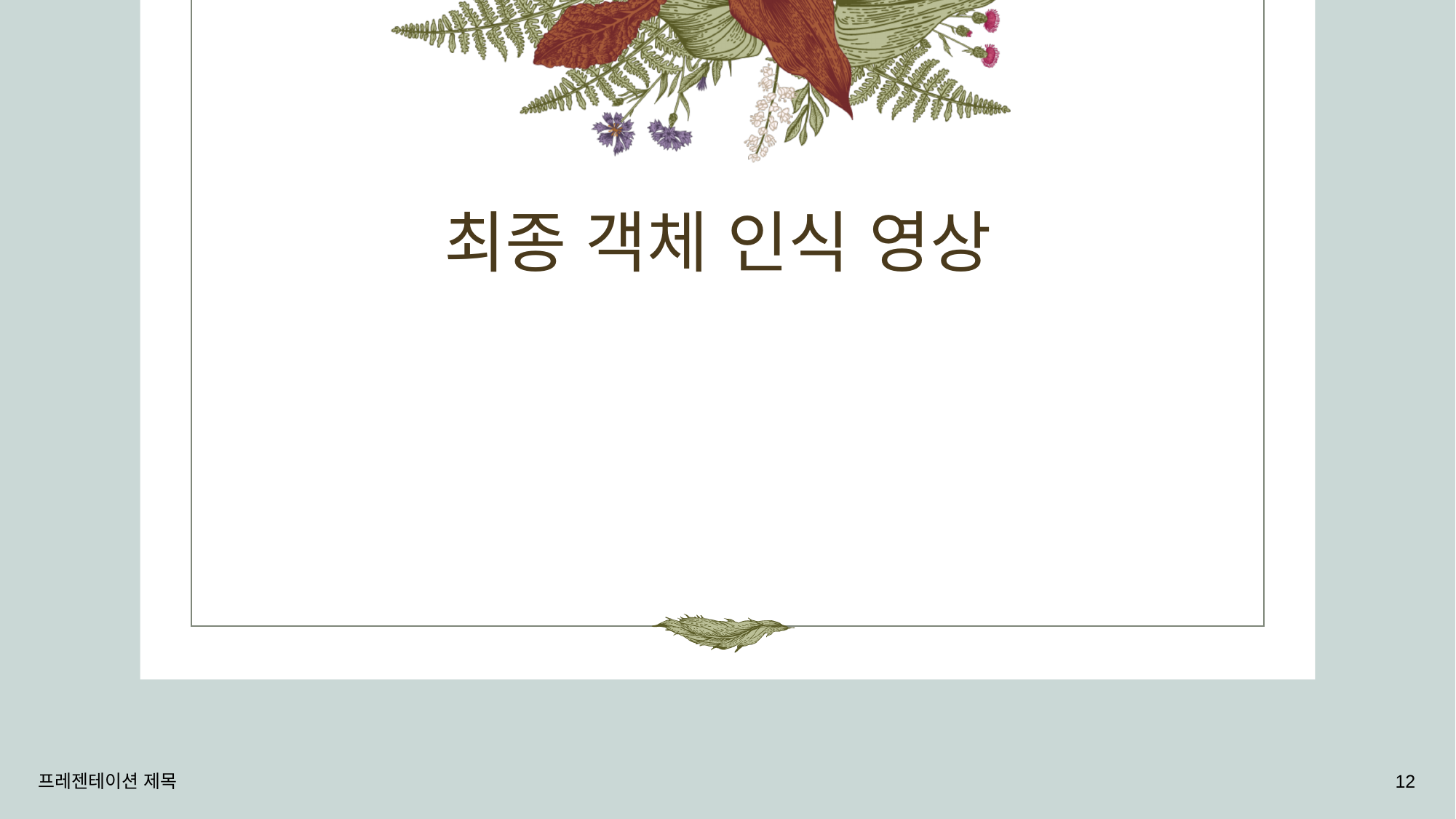

# 최종 객체 인식 영상

프레젠테이션 제목
12